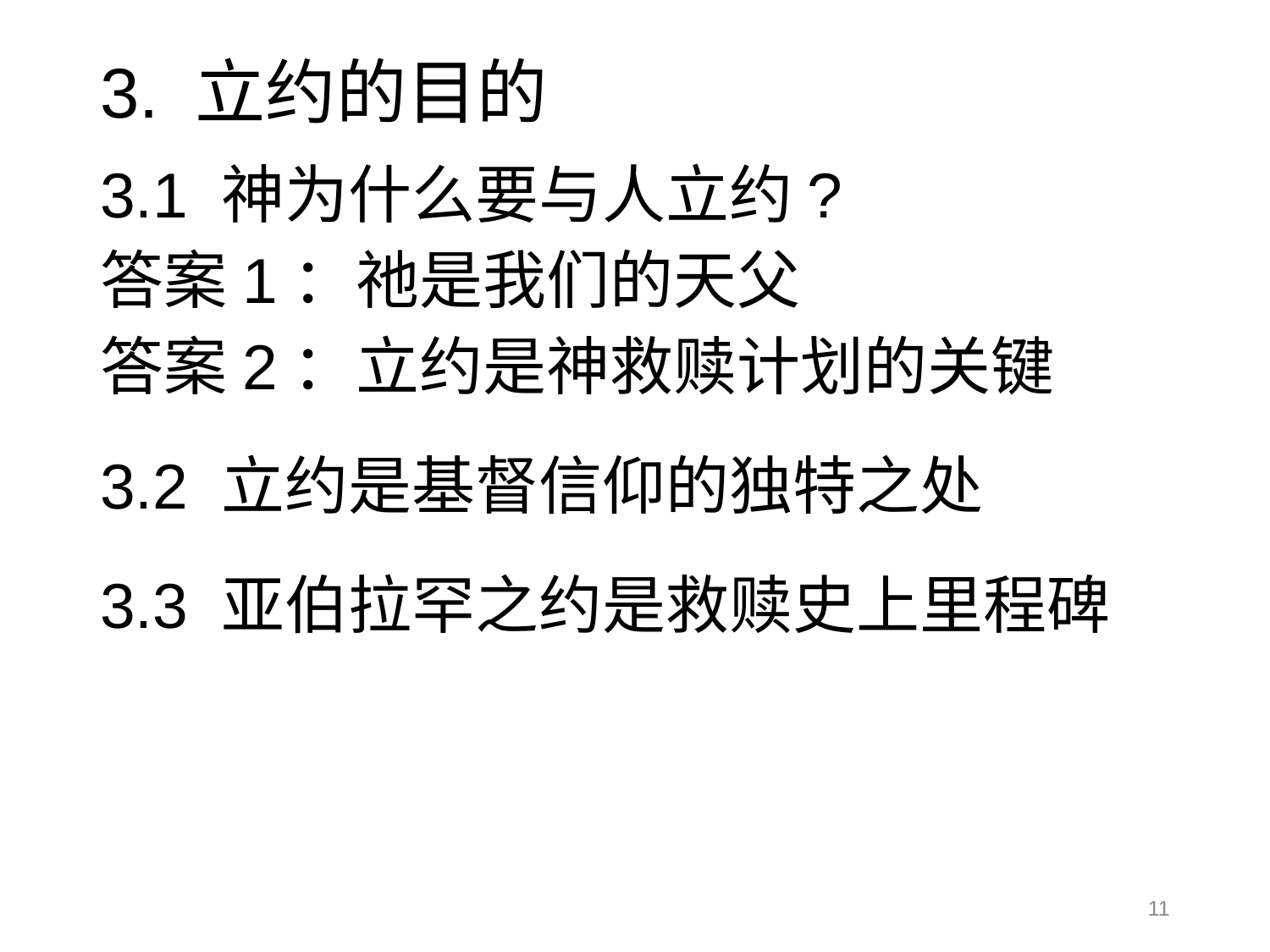

# 3. 立约的目的
3.1 神为什么要与人立约?
答案1：祂是我们的天父
答案2：立约是神救赎计划的关键

3.2 立约是基督信仰的独特之处

3.3 亚伯拉罕之约是救赎史上里程碑
11